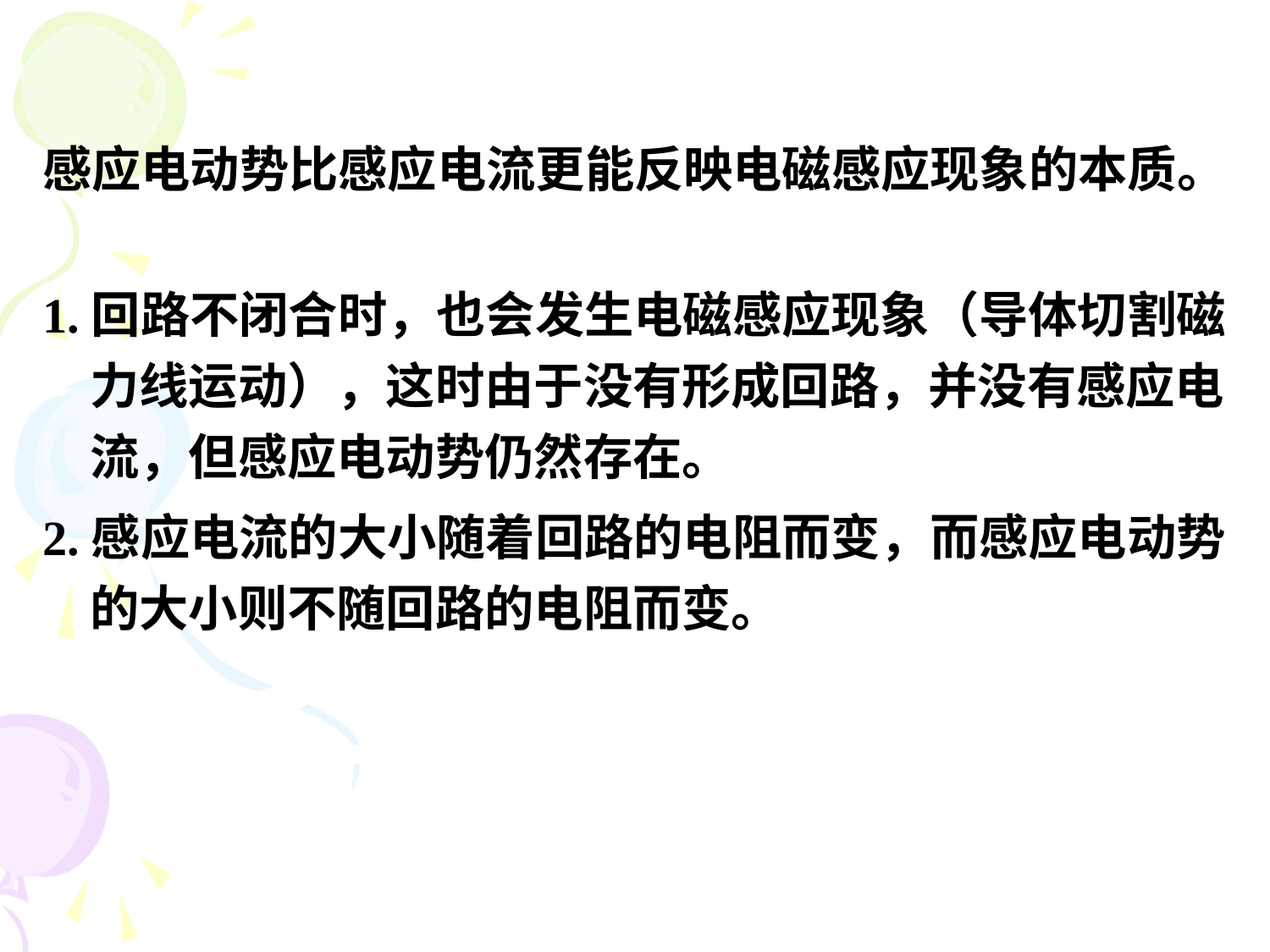

感应电动势比感应电流更能反映电磁感应现象的本质。

1.回路不闭合时，也会发生电磁感应现象（导体切割磁力线运动），这时由于没有形成回路，并没有感应电流，但感应电动势仍然存在。
2.感应电流的大小随着回路的电阻而变，而感应电动势的大小则不随回路的电阻而变。